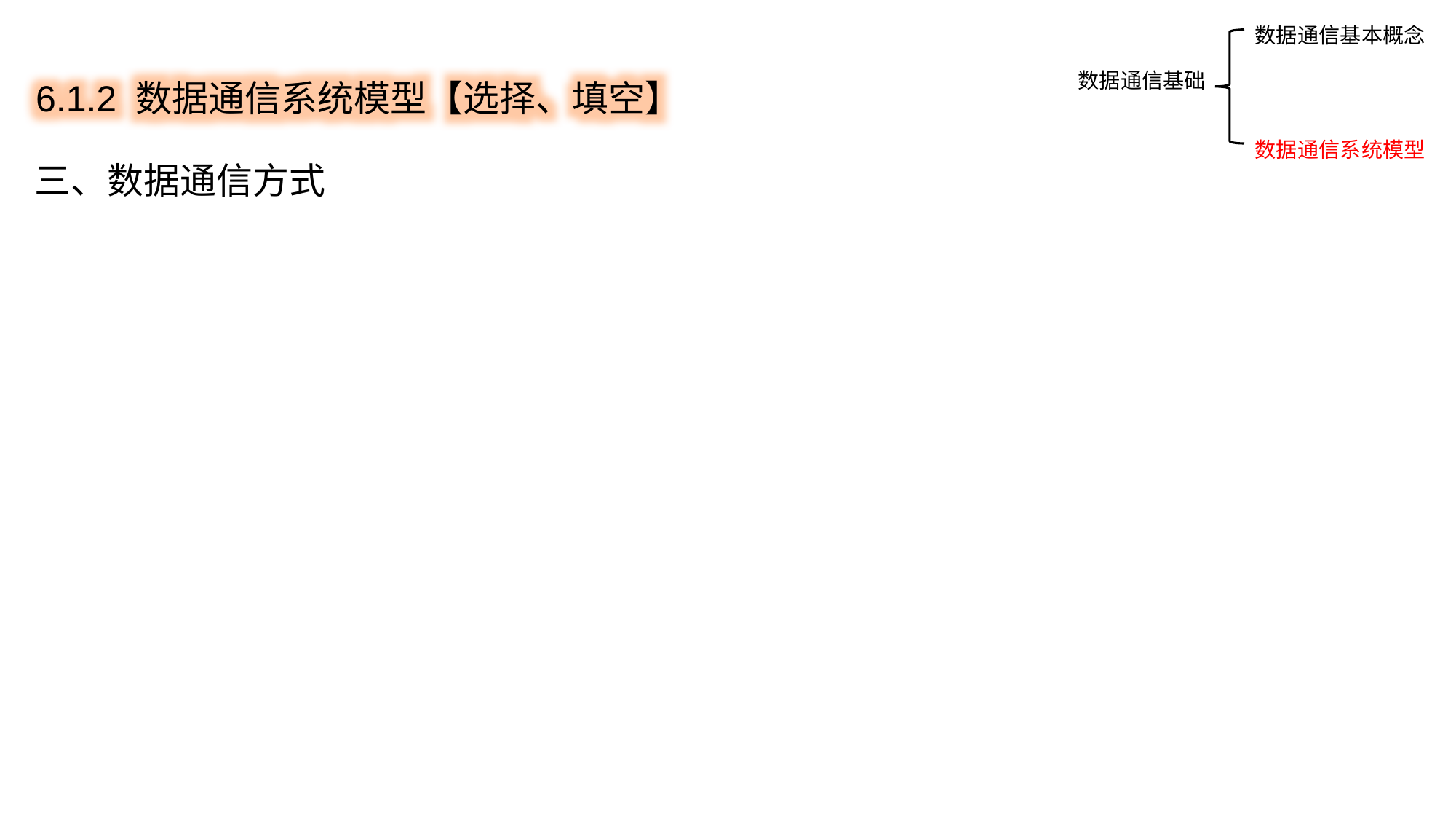

数据通信基本概念

数据通信系统模型
6.1.2 数据通信系统模型【选择、填空】

数据通信基础
三、数据通信方式